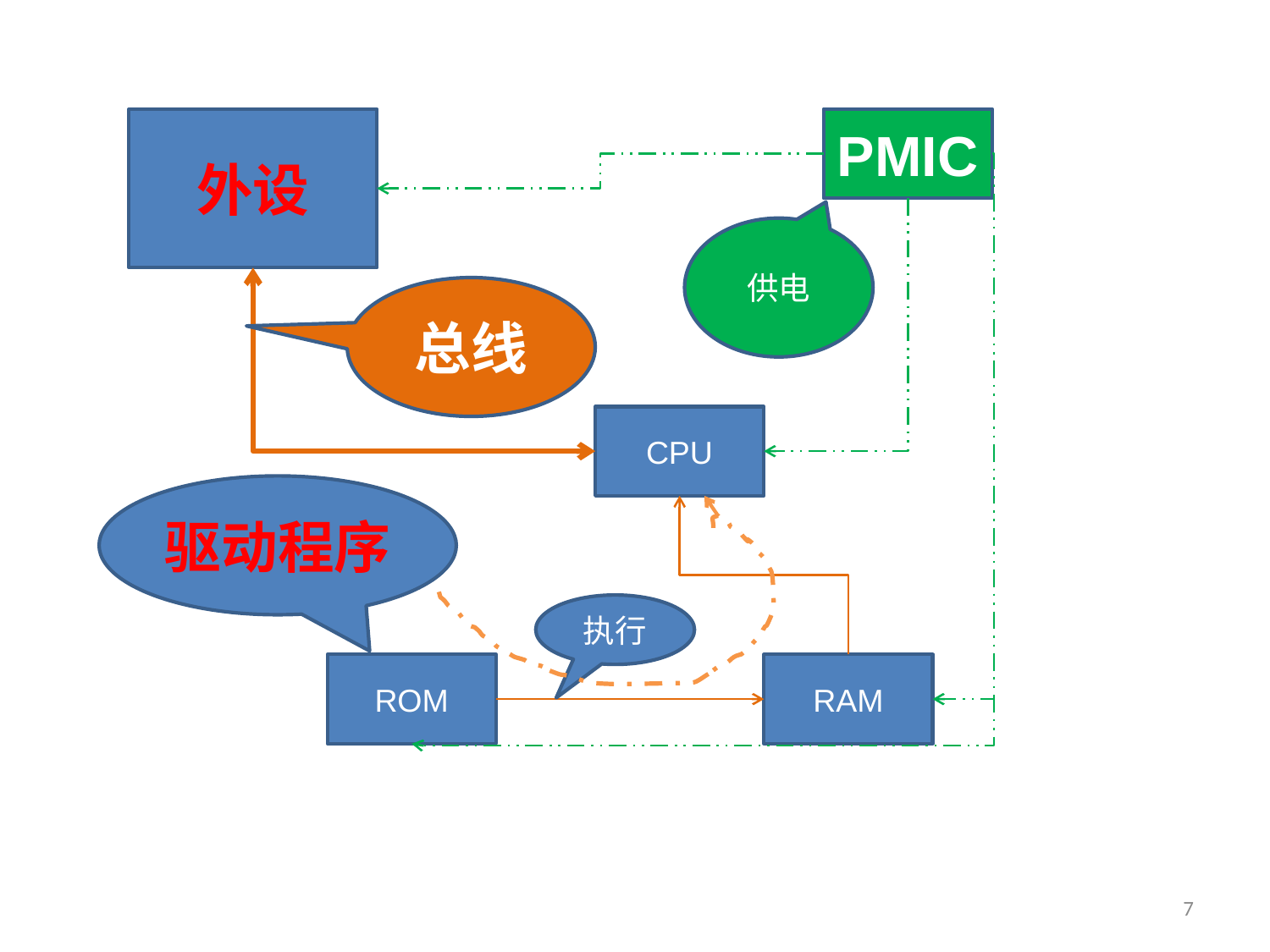

外设
PMIC
供电
总线
CPU
驱动程序

执行
ROM
RAM

7